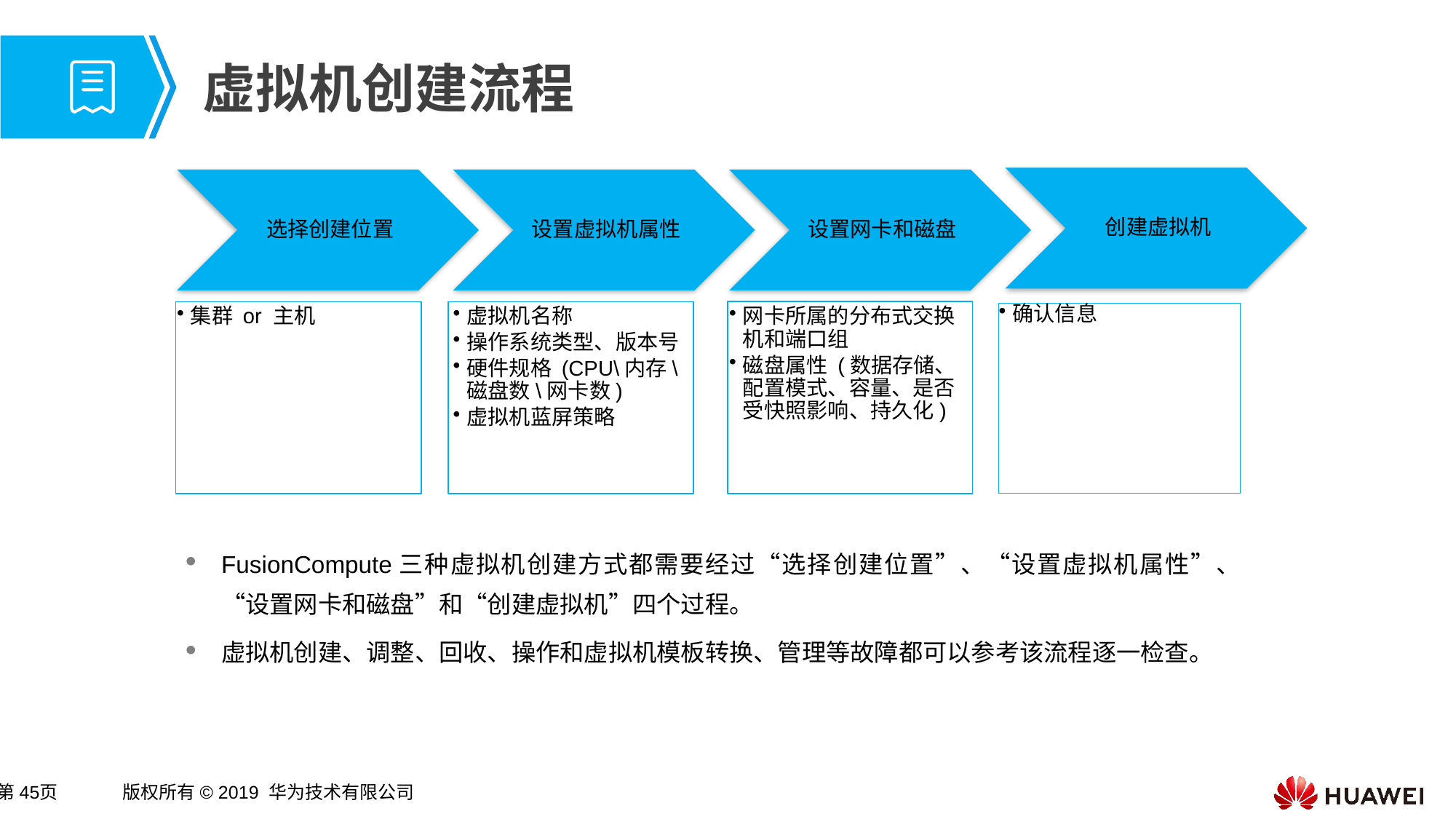

# 虚拟机创建流程
选择创建位置
集群 or 主机
设置虚拟机属性
虚拟机名称
操作系统类型、版本号
硬件规格 (CPU\内存\磁盘数\网卡数)
虚拟机蓝屏策略
设置网卡和磁盘
网卡所属的分布式交换机和端口组
磁盘属性 (数据存储、配置模式、容量、是否受快照影响、持久化)
创建虚拟机
确认信息

FusionCompute三种虚拟机创建方式都需要经过“选择创建位置”、“设置虚拟机属性”、“设置网卡和磁盘”和“创建虚拟机”四个过程。
虚拟机创建、调整、回收、操作和虚拟机模板转换、管理等故障都可以参考该流程逐一检查。